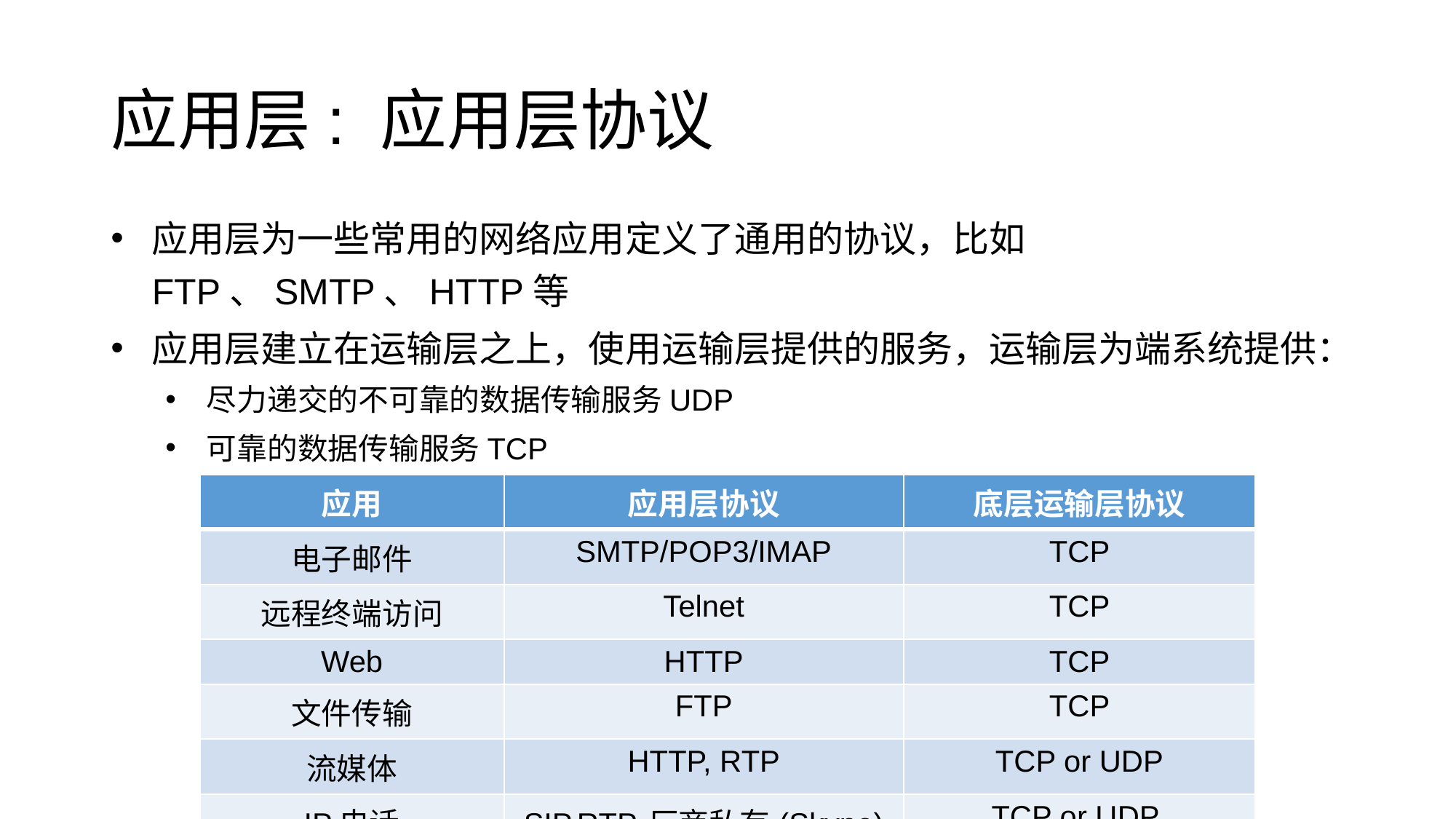

# 应用层: 应用层协议
应用层为一些常用的网络应用定义了通用的协议，比如FTP、SMTP、HTTP等
应用层建立在运输层之上，使用运输层提供的服务，运输层为端系统提供：
尽力递交的不可靠的数据传输服务UDP
可靠的数据传输服务TCP

| 应用 | 应用层协议 | 底层运输层协议 |
| --- | --- | --- |
| 电子邮件 | SMTP/POP3/IMAP | TCP |
| 远程终端访问 | Telnet | TCP |
| Web | HTTP | TCP |
| 文件传输 | FTP | TCP |
| 流媒体 | HTTP, RTP | TCP or UDP |
| IP电话 | SIP,RTP,厂商私有(Skype) | TCP or UDP |